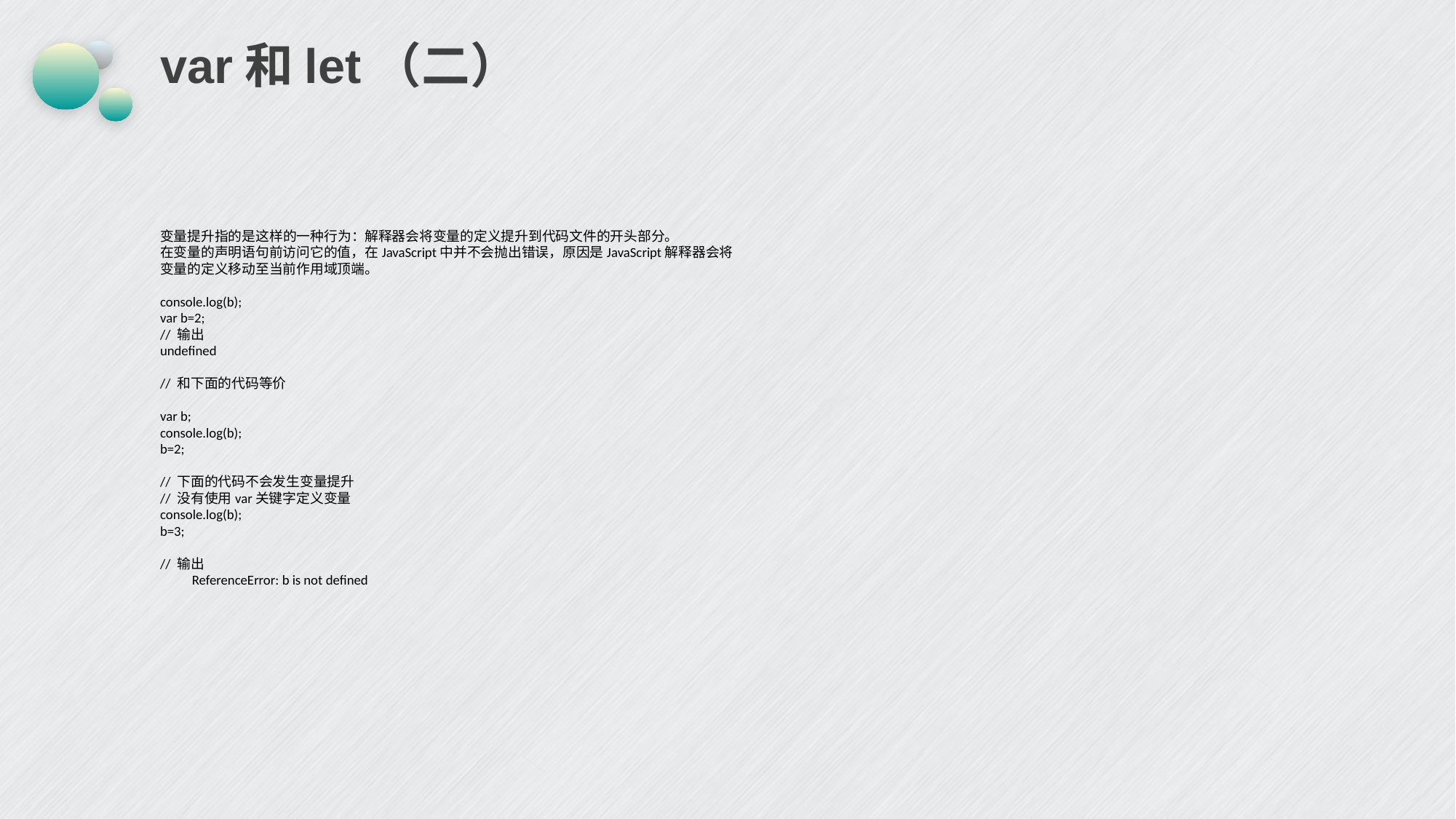

# var和let（二）

变量提升指的是这样的一种行为：解释器会将变量的定义提升到代码文件的开头部分。在变量的声明语句前访问它的值，在JavaScript中并不会抛出错误，原因是JavaScript解释器会将变量的定义移动至当前作用域顶端。 console.log(b);var b=2;// 输出undefined // 和下面的代码等价 var b;console.log(b);b=2; // 下面的代码不会发生变量提升// 没有使用var关键字定义变量console.log(b);b=3;  // 输出ReferenceError: b is not defined